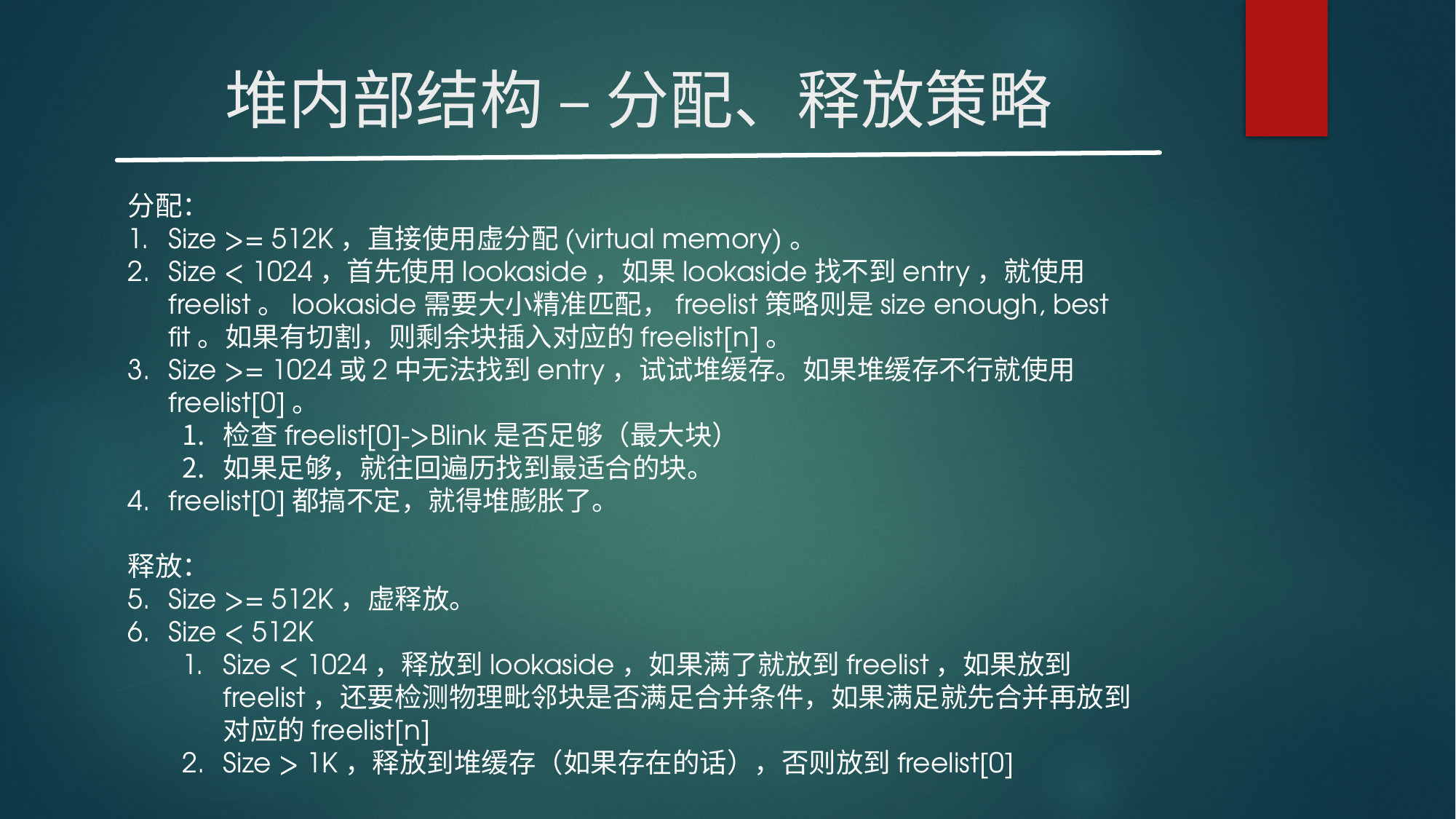

# 堆内部结构 – 分配、释放策略
分配：
Size >= 512K，直接使用虚分配(virtual memory)。
Size < 1024，首先使用lookaside，如果lookaside找不到entry，就使用freelist。lookaside需要大小精准匹配，freelist策略则是size enough, best fit。如果有切割，则剩余块插入对应的freelist[n]。
Size >= 1024或2中无法找到entry，试试堆缓存。如果堆缓存不行就使用freelist[0]。
检查freelist[0]->Blink是否足够（最大块）
如果足够，就往回遍历找到最适合的块。
freelist[0]都搞不定，就得堆膨胀了。

释放：
Size >= 512K，虚释放。
Size < 512K
Size < 1024，释放到lookaside，如果满了就放到freelist，如果放到freelist，还要检测物理毗邻块是否满足合并条件，如果满足就先合并再放到对应的freelist[n]
Size > 1K，释放到堆缓存（如果存在的话），否则放到freelist[0]